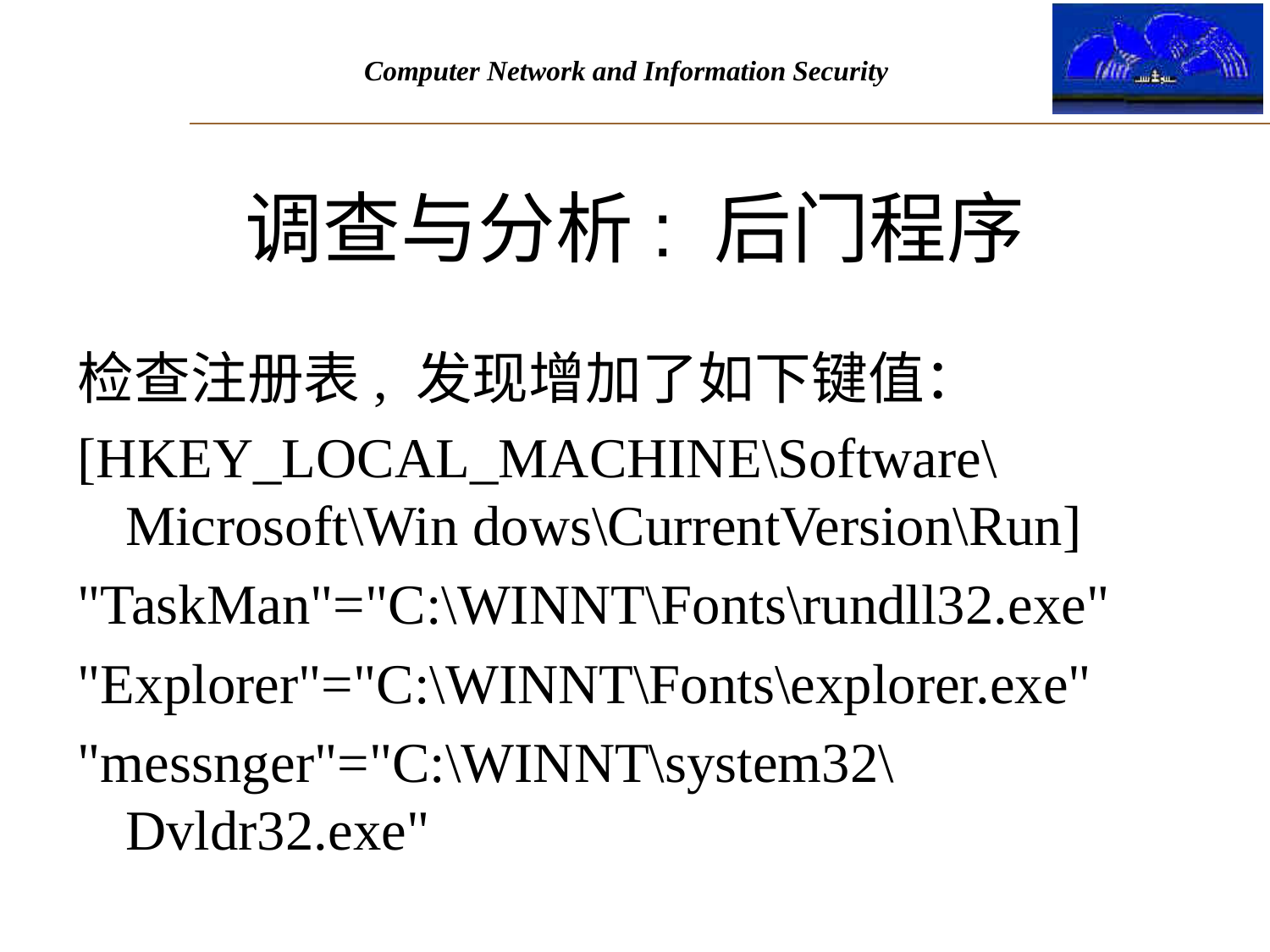

# 调查与分析: 后门程序
检查注册表, 发现增加了如下键值：
[HKEY_LOCAL_MACHINE\Software\Microsoft\Win dows\CurrentVersion\Run]
"TaskMan"="C:\WINNT\Fonts\rundll32.exe"
"Explorer"="C:\WINNT\Fonts\explorer.exe"
"messnger"="C:\WINNT\system32\Dvldr32.exe"